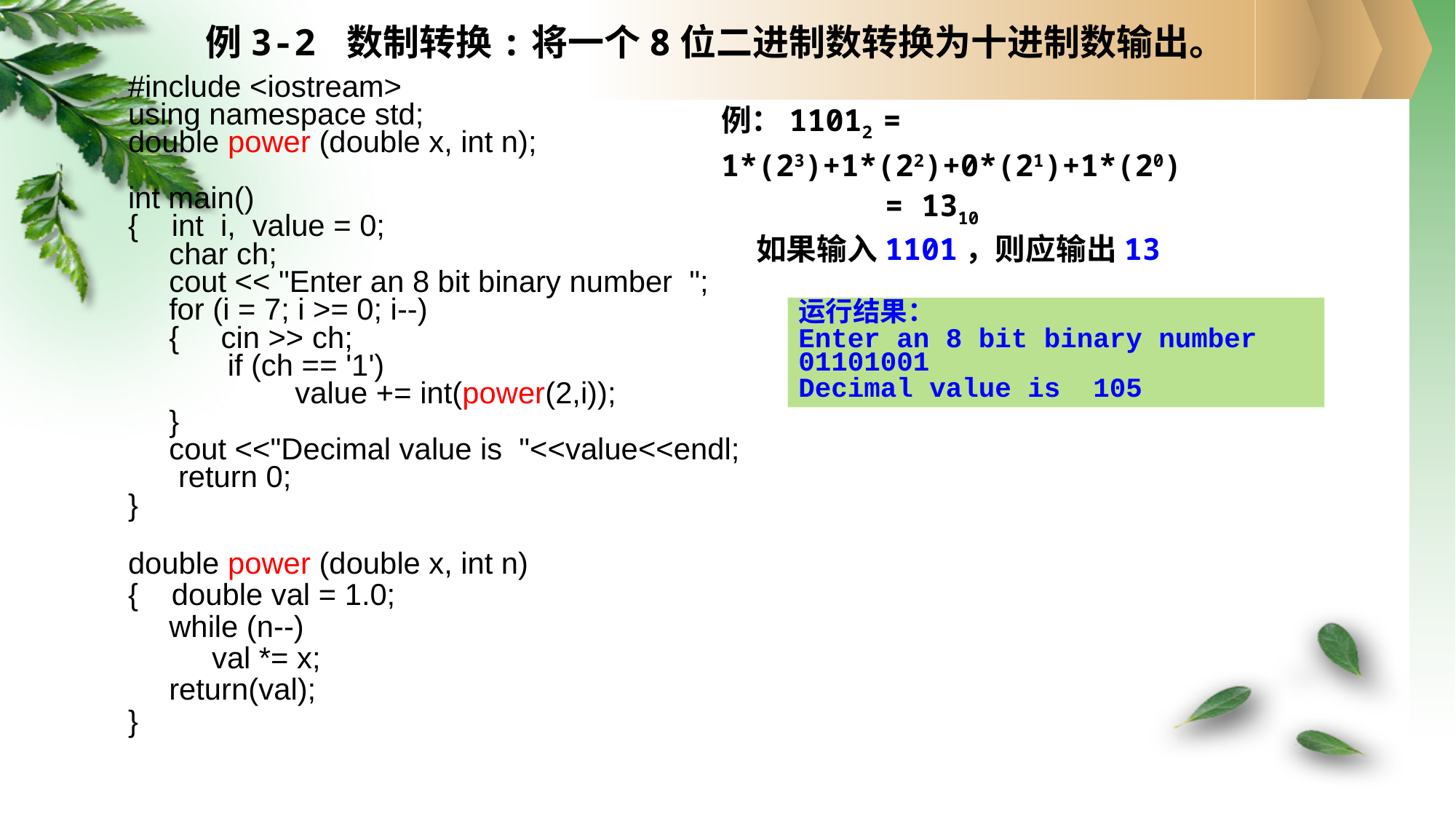

# 例3-2 数制转换:将一个8位二进制数转换为十进制数输出。
#include <iostream>
using namespace std;
double power (double x, int n);

int main()
{    int  i,  value = 0;
	char ch;
	cout << "Enter an 8 bit binary number  ";
	for (i = 7; i >= 0; i--)
	{     cin >> ch;
	       if (ch == '1')
		  value += int(power(2,i));
	}
	cout <<"Decimal value is  "<<value<<endl;
      return 0;
}

double power (double x, int n)
{    double val = 1.0;
	while (n--)
          val *= x;
	return(val);
}
例：11012 = 1*(23)+1*(22)+0*(21)+1*(20)
         = 1310
    如果输入1101，则应输出13
运行结果：
Enter an 8 bit binary number  01101001
Decimal value is  105